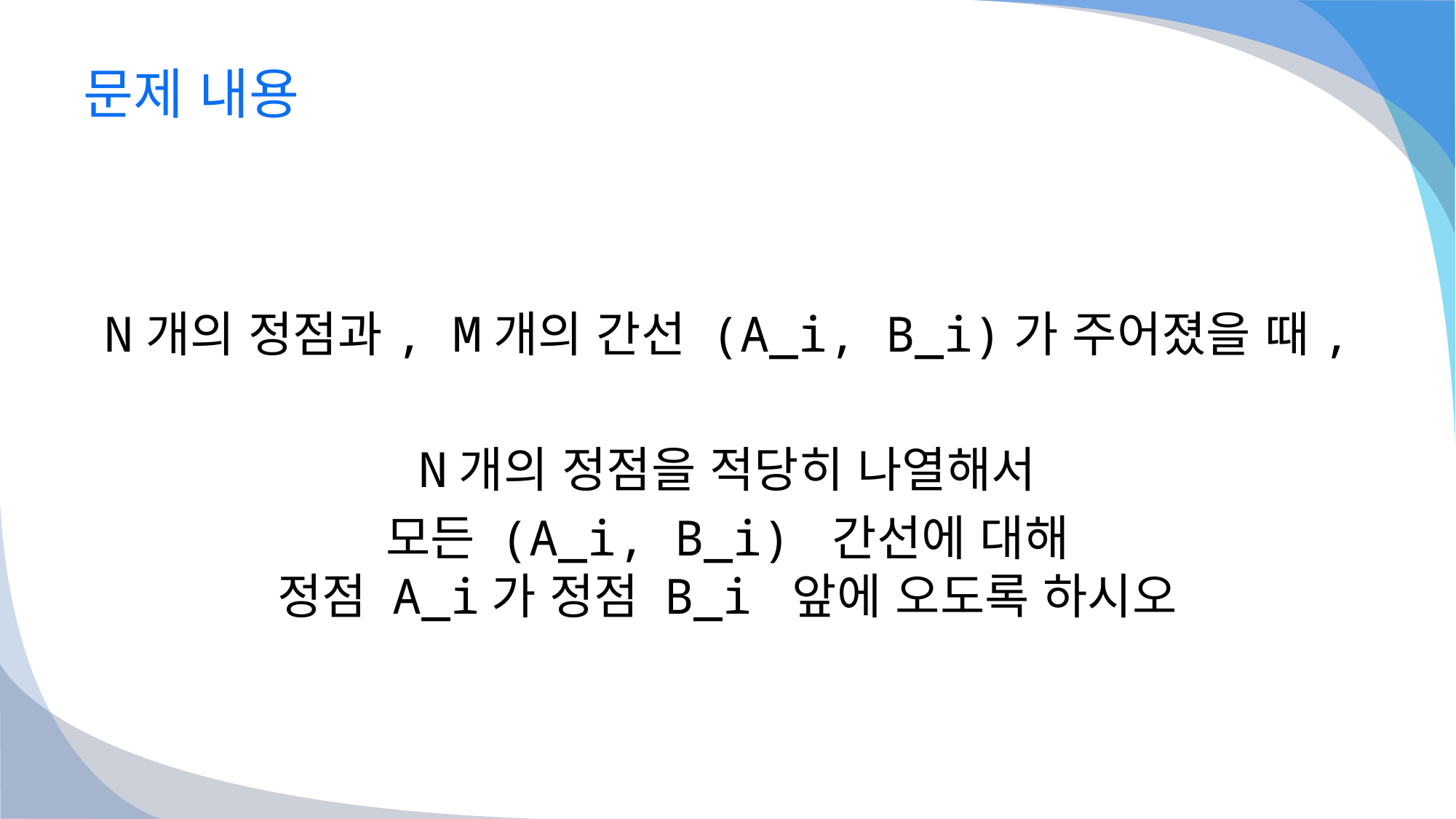

# 문제 내용

N개의 정점과, M개의 간선 (A_i, B_i)가 주어졌을 때,

N개의 정점을 적당히 나열해서
모든 (A_i, B_i) 간선에 대해
정점 A_i가 정점 B_i 앞에 오도록 하시오